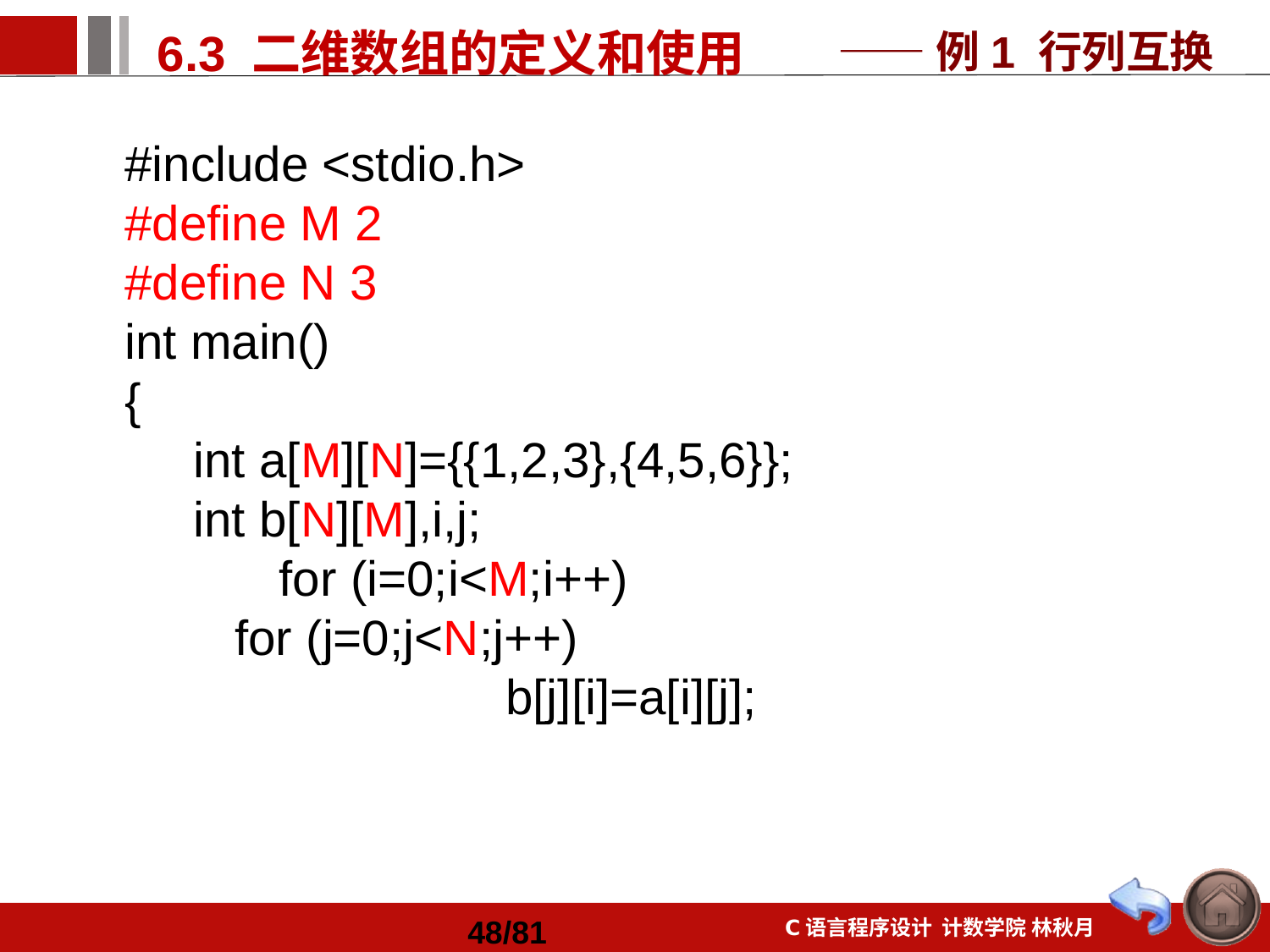

——例1 行列互换
#include <stdio.h>
#define M 2
#define N 3
int main()
{
     int a[M][N]={{1,2,3},{4,5,6}};
     int b[N][M],i,j;
	  for (i=0;i<M;i++)
        for (j=0;j<N;j++)
			b[j][i]=a[i][j];